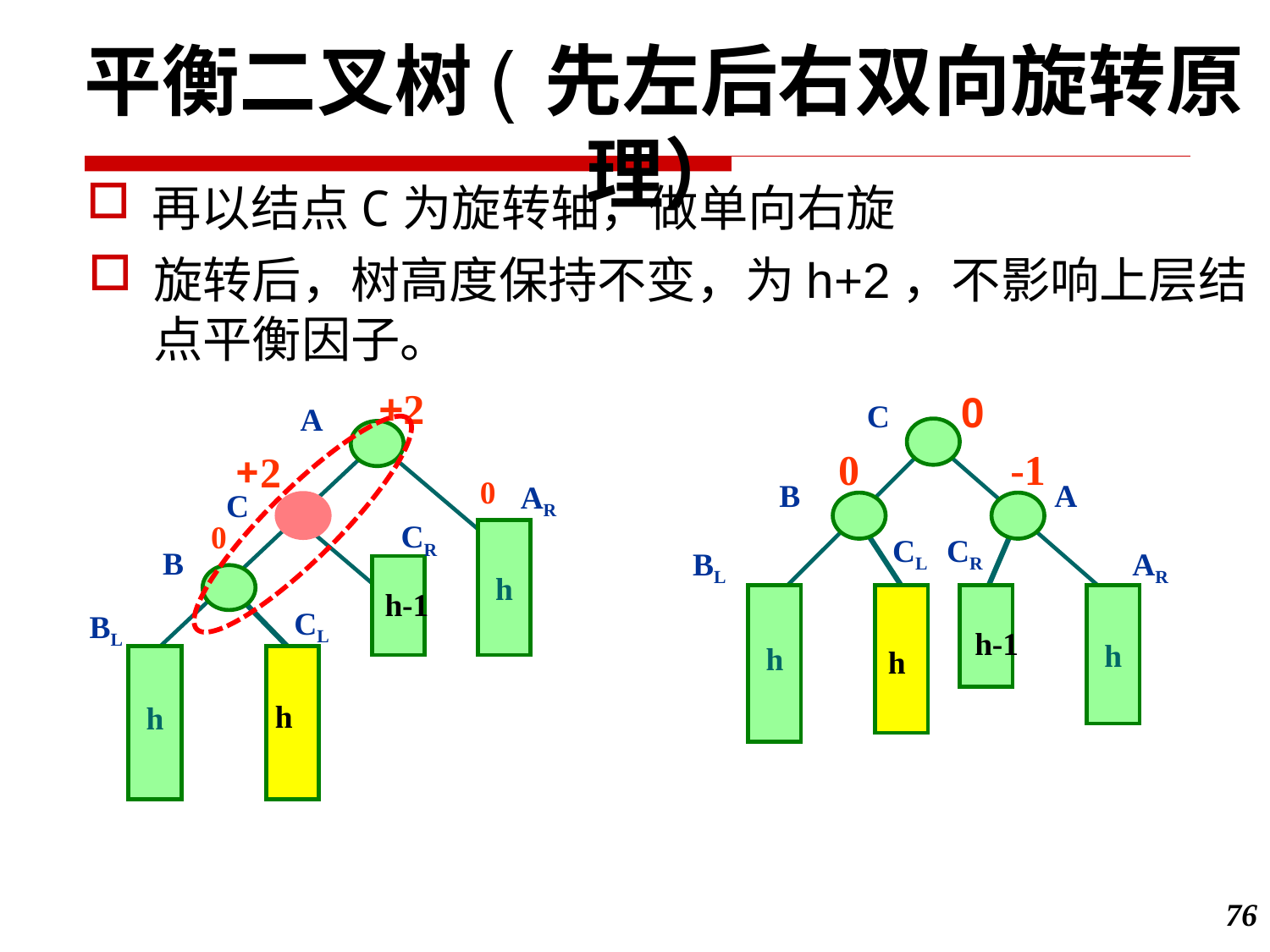

平衡二叉树(先左后右双向旋转原理）
再以结点C为旋转轴，做单向右旋
旋转后，树高度保持不变，为h+2，不影响上层结点平衡因子。
+2
A

+2

0
AR
C

CR
0
h

B

h-1

CL
BL
h

h
0
C

0
-1

B
A

CL
CR

BL
AR
h

h
h-1
h

76